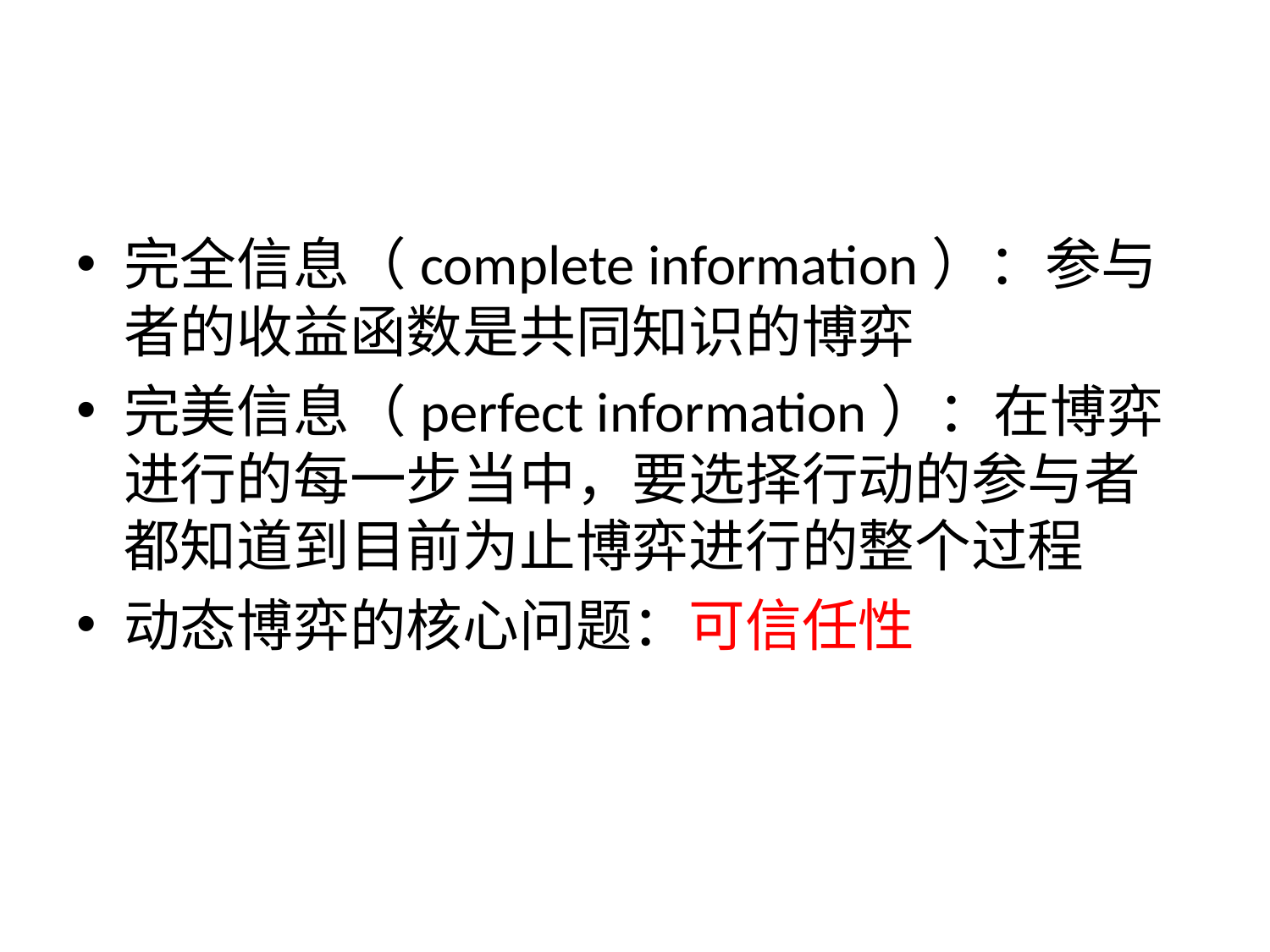

完全信息（complete information）：参与者的收益函数是共同知识的博弈
完美信息（perfect information）：在博弈进行的每一步当中，要选择行动的参与者都知道到目前为止博弈进行的整个过程
动态博弈的核心问题：可信任性